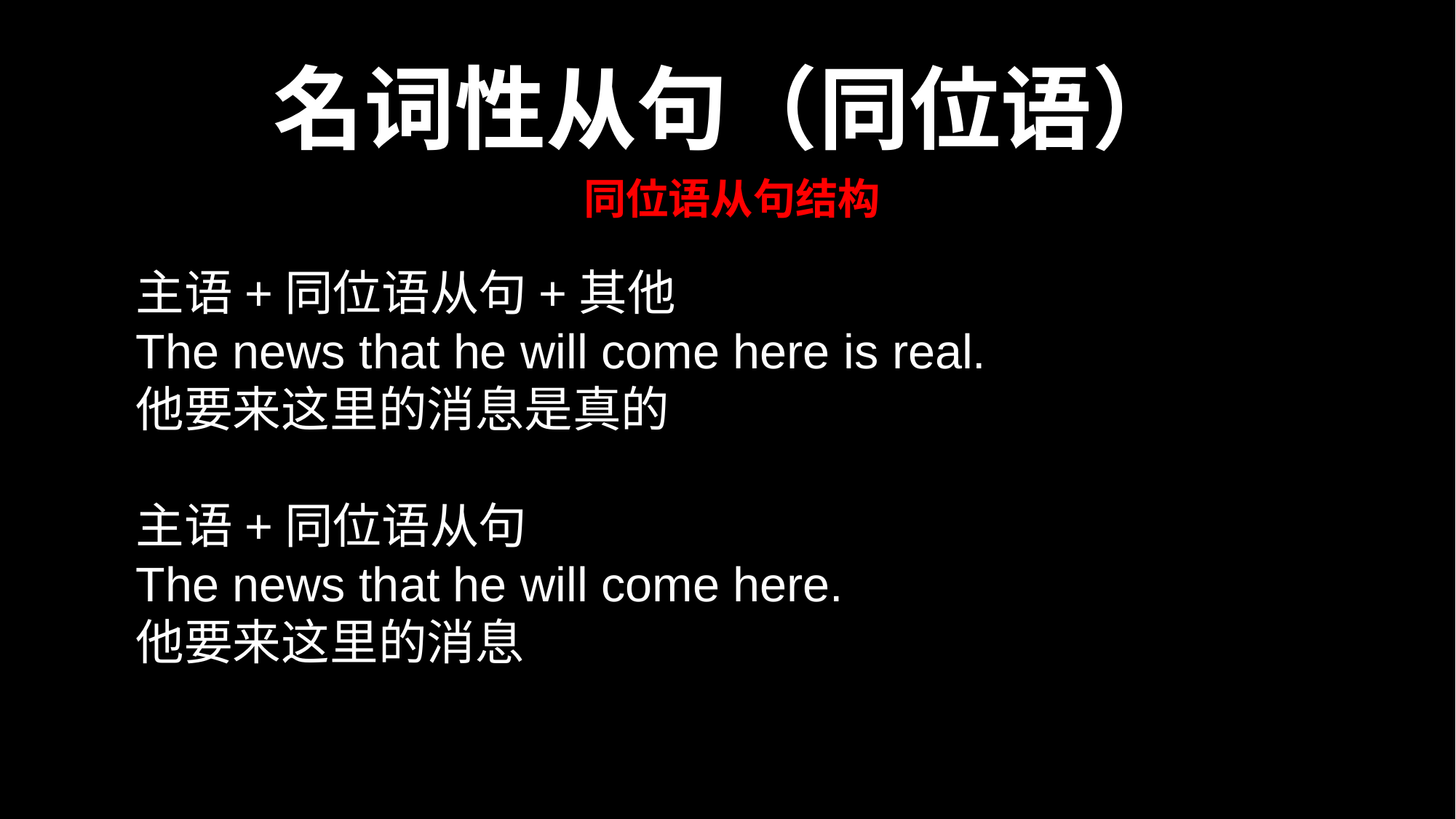

名词性从句（同位语）
同位语从句结构
主语+同位语从句+其他
The news that he will come here is real.
他要来这里的消息是真的

主语+同位语从句
The news that he will come here.
他要来这里的消息